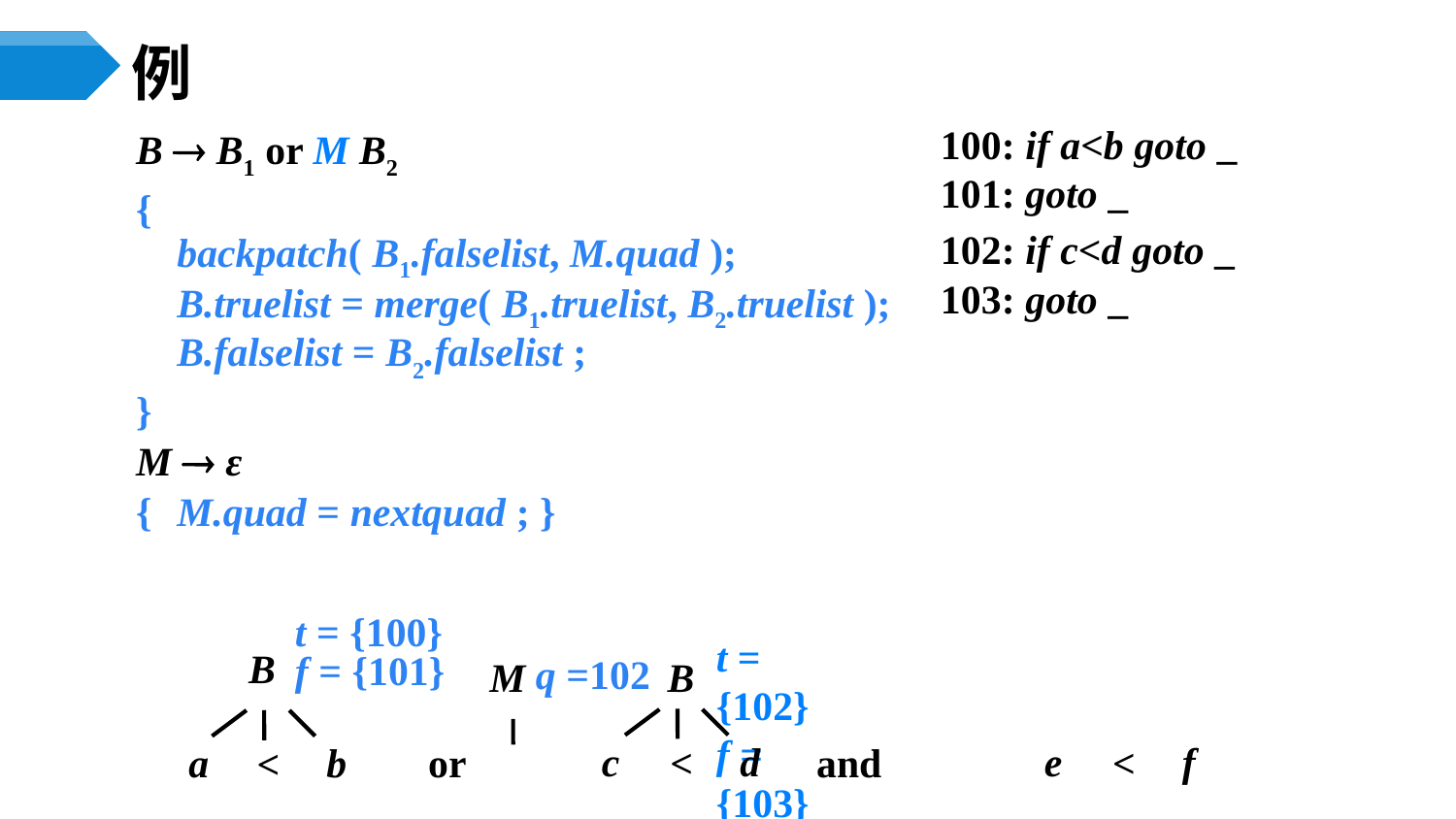

# 例
100: if a<b goto _
101: goto _
B → B1 or M B2
{
 	backpatch( B1.falselist, M.quad );
 	B.truelist = merge( B1.truelist, B2.truelist );
 	B.falselist = B2.falselist ;
}
M → ε
{	M.quad = nextquad ; }
102: if c<d goto _
103: goto _
t = {100}
f = {101}
t = {102}
f = {103}
B
q =102
M
B

c
d
e
f
a
b
or
<
and
<
<